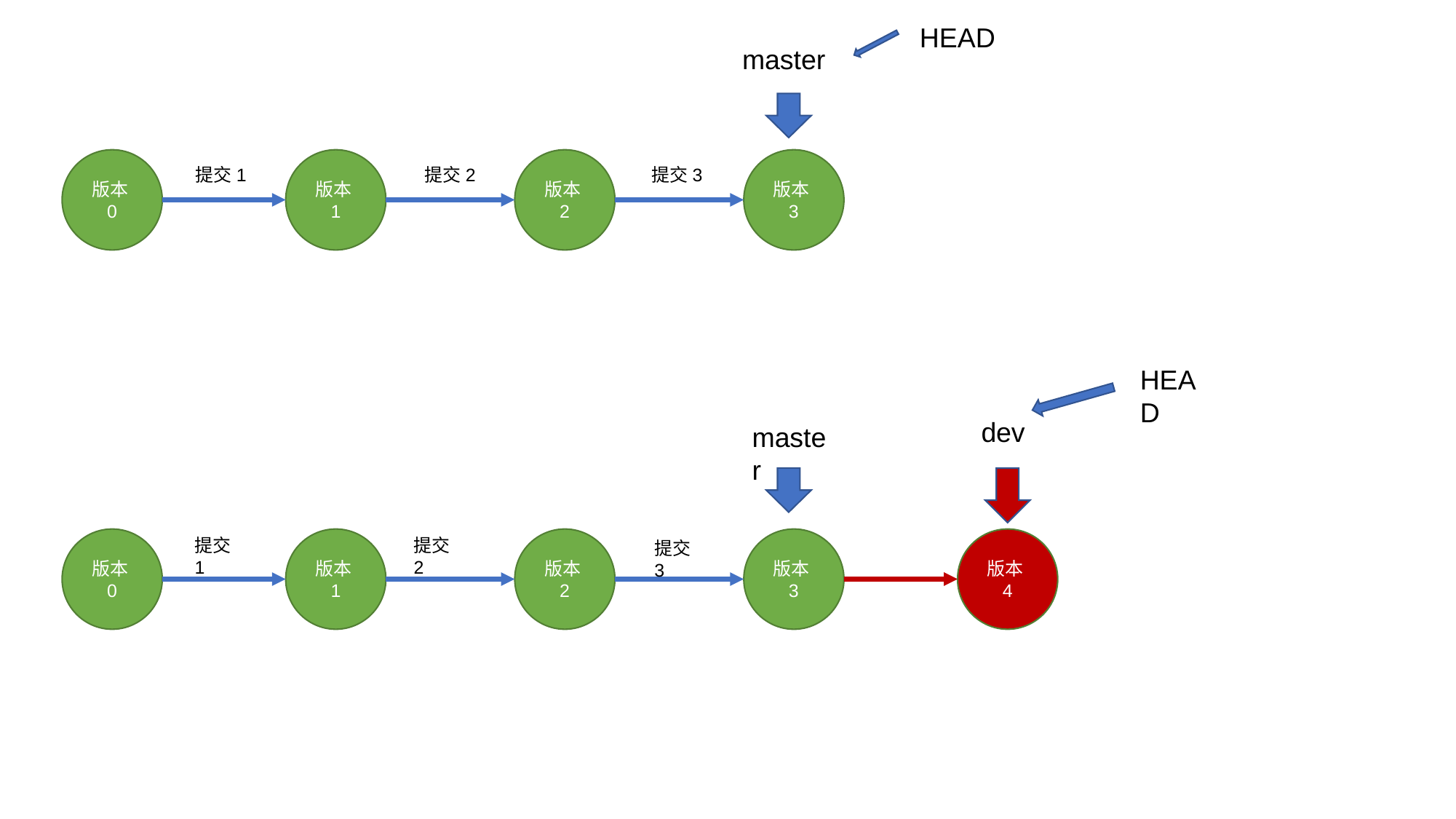

HEAD

master

版本0
版本1
版本2
版本3
提交1
提交2
提交3

HEAD
dev
master

提交2
版本4
版本0
提交1
版本1
版本2
版本3
提交3